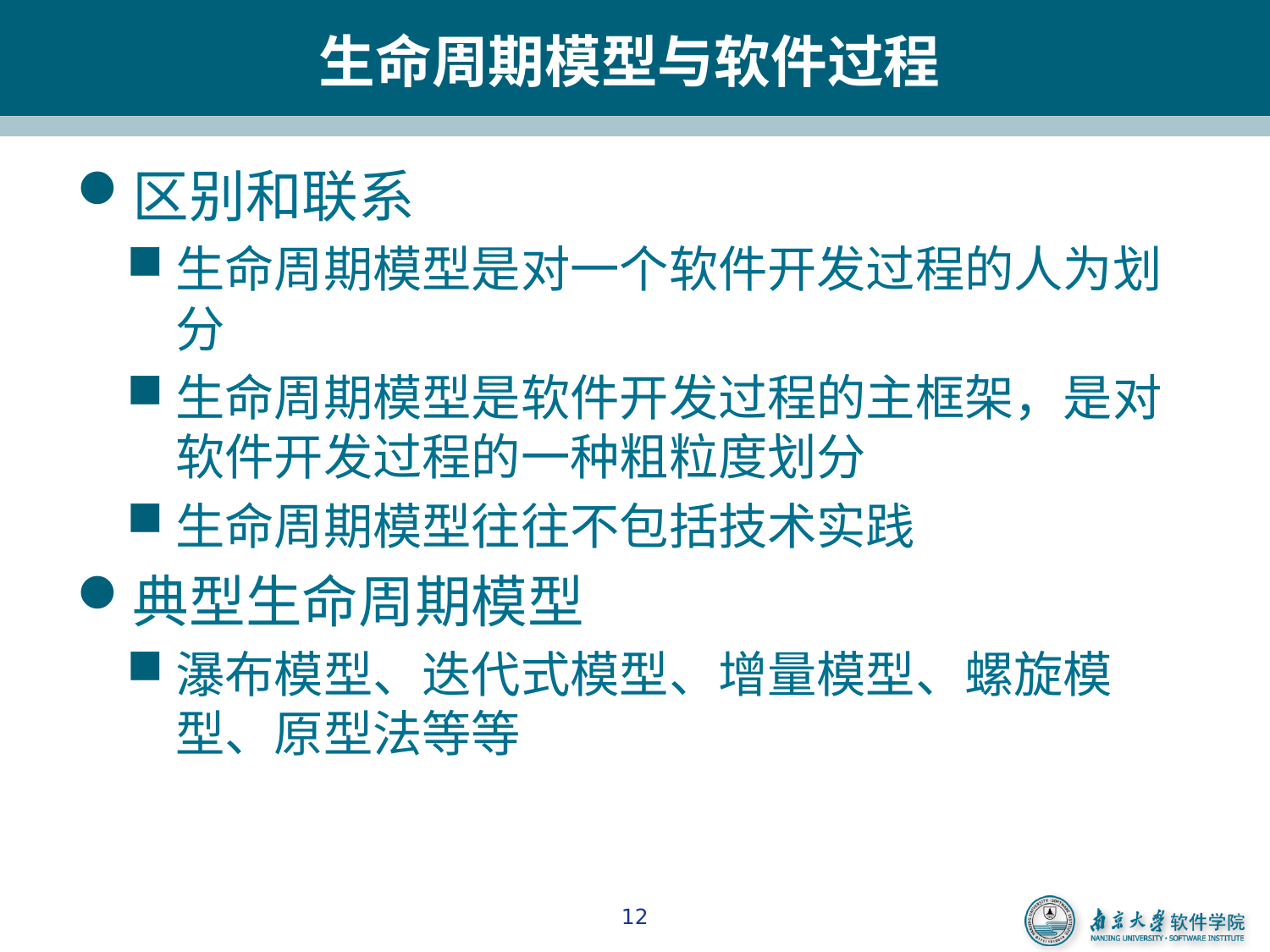

# 生命周期模型与软件过程
区别和联系
生命周期模型是对一个软件开发过程的人为划分
生命周期模型是软件开发过程的主框架，是对软件开发过程的一种粗粒度划分
生命周期模型往往不包括技术实践
典型生命周期模型
瀑布模型、迭代式模型、增量模型、螺旋模型、原型法等等
12